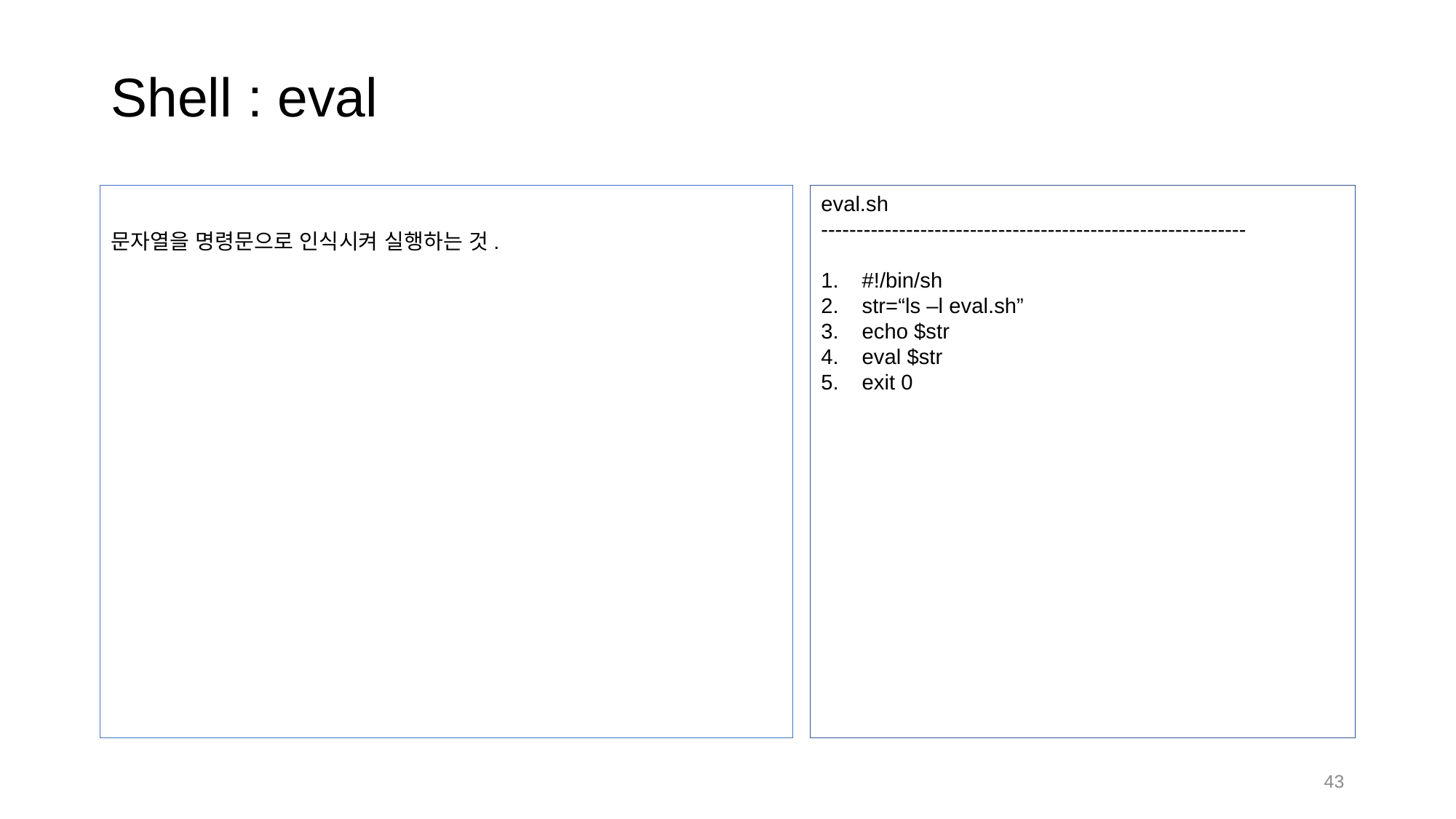

# Shell : eval

문자열을 명령문으로 인식시켜 실행하는 것.

eval.sh
------------------------------------------------------------

#!/bin/sh
str=“ls –l eval.sh”
echo $str
eval $str
exit 0
43